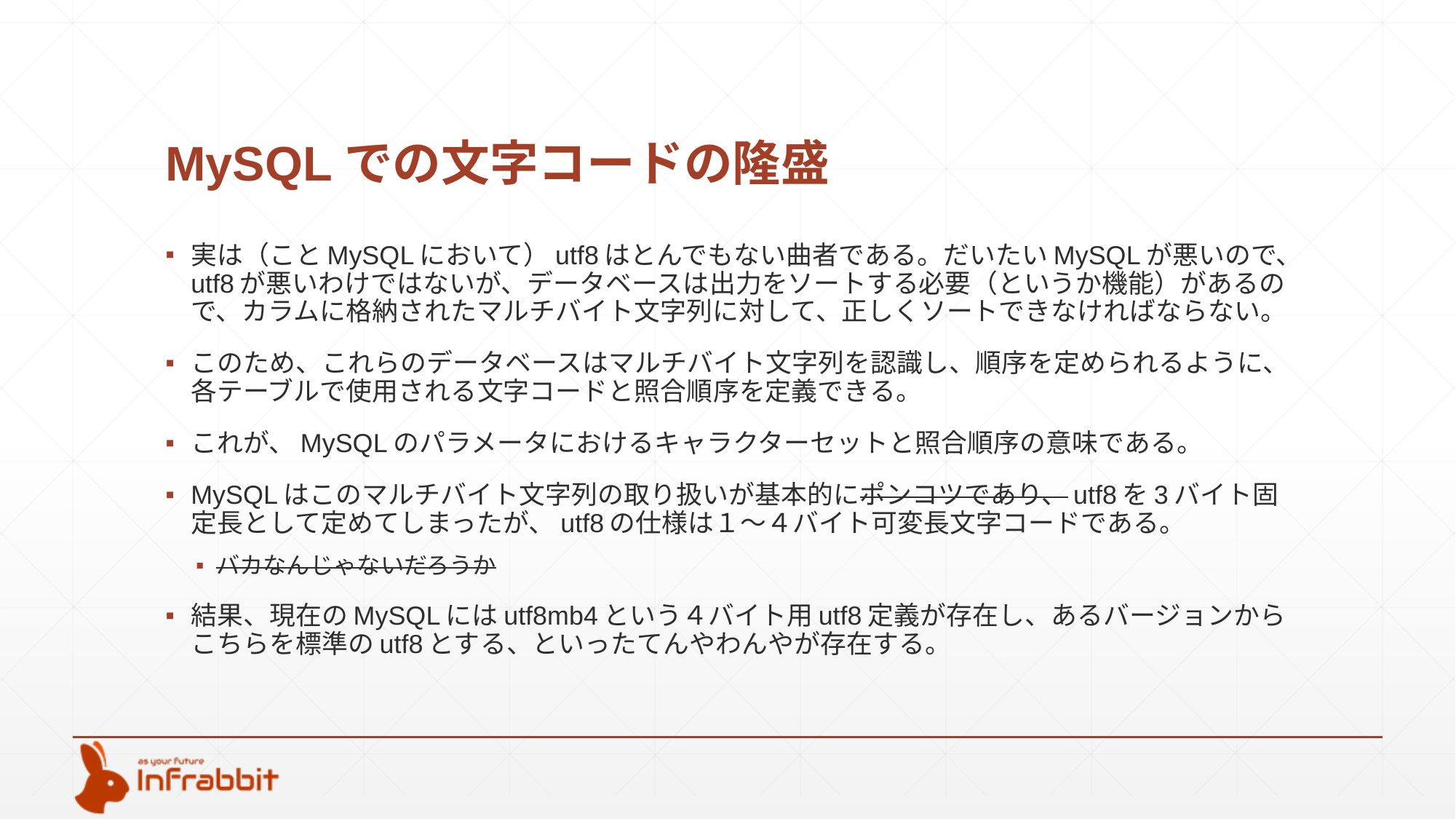

# MySQLでの文字コードの隆盛
実は（ことMySQLにおいて）utf8はとんでもない曲者である。だいたいMySQLが悪いので、utf8が悪いわけではないが、データベースは出力をソートする必要（というか機能）があるので、カラムに格納されたマルチバイト文字列に対して、正しくソートできなければならない。
このため、これらのデータベースはマルチバイト文字列を認識し、順序を定められるように、各テーブルで使用される文字コードと照合順序を定義できる。
これが、MySQLのパラメータにおけるキャラクターセットと照合順序の意味である。
MySQLはこのマルチバイト文字列の取り扱いが基本的にポンコツであり、utf8を3バイト固定長として定めてしまったが、utf8の仕様は１～４バイト可変長文字コードである。
バカなんじゃないだろうか
結果、現在のMySQLにはutf8mb4という４バイト用utf8定義が存在し、あるバージョンからこちらを標準のutf8とする、といったてんやわんやが存在する。